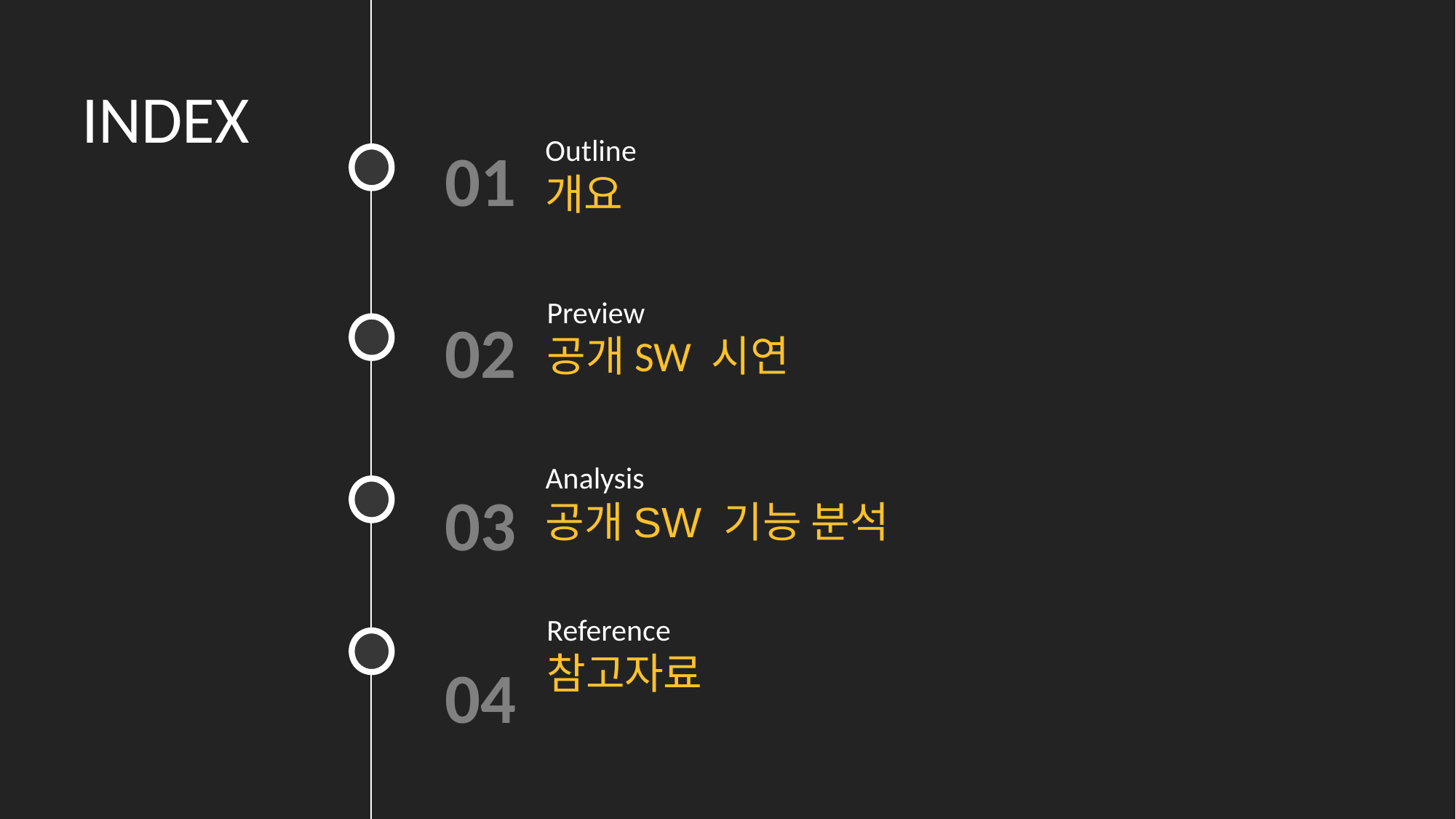

# INDEX
Outline
개요

01

02

03

04
Preview
공개SW 시연

Analysis
공개SW 기능 분석

Reference
참고자료